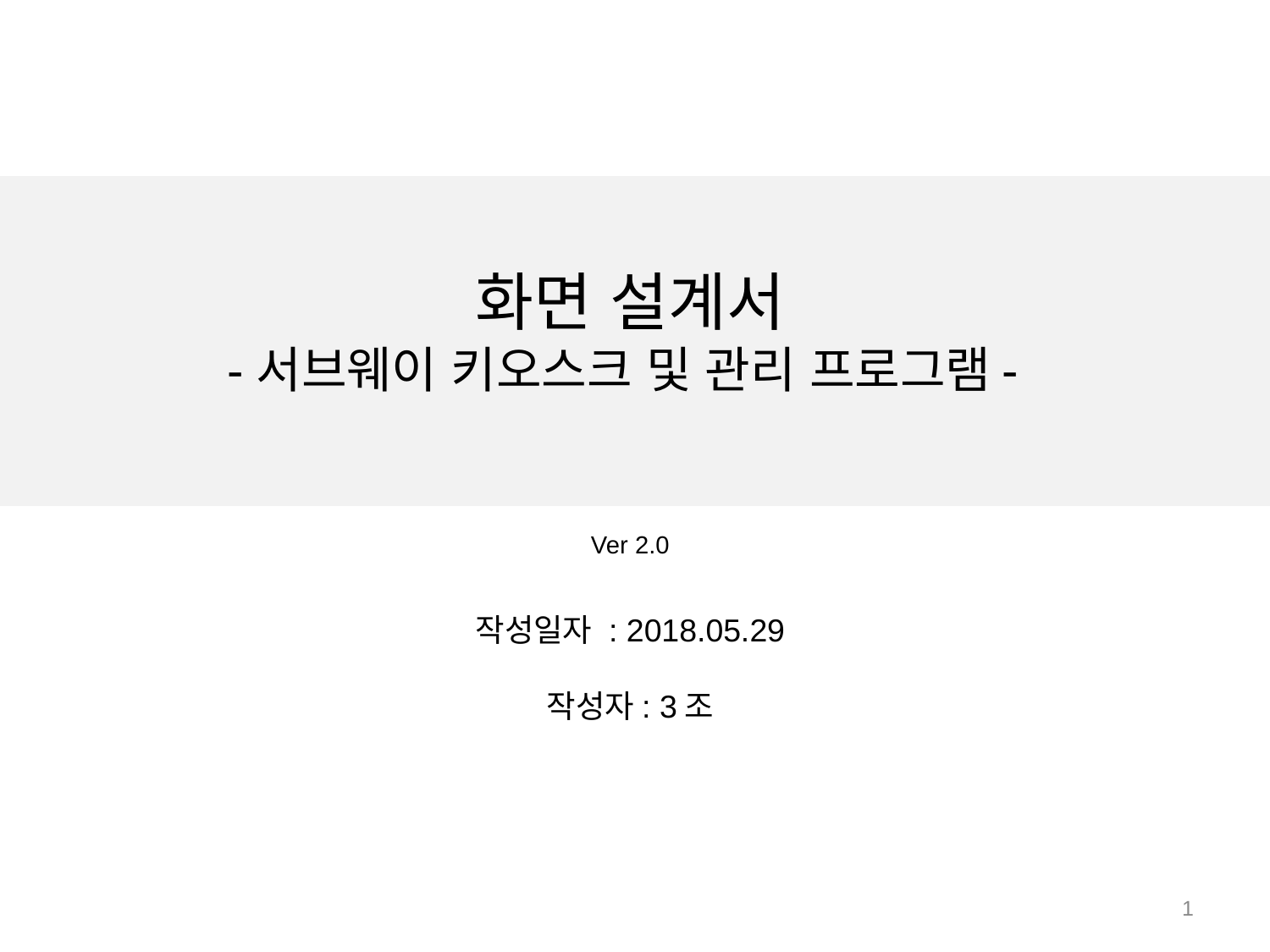

화면 설계서
-서브웨이 키오스크 및 관리 프로그램-
Ver 2.0
작성일자 : 2018.05.29
작성자: 3조
1